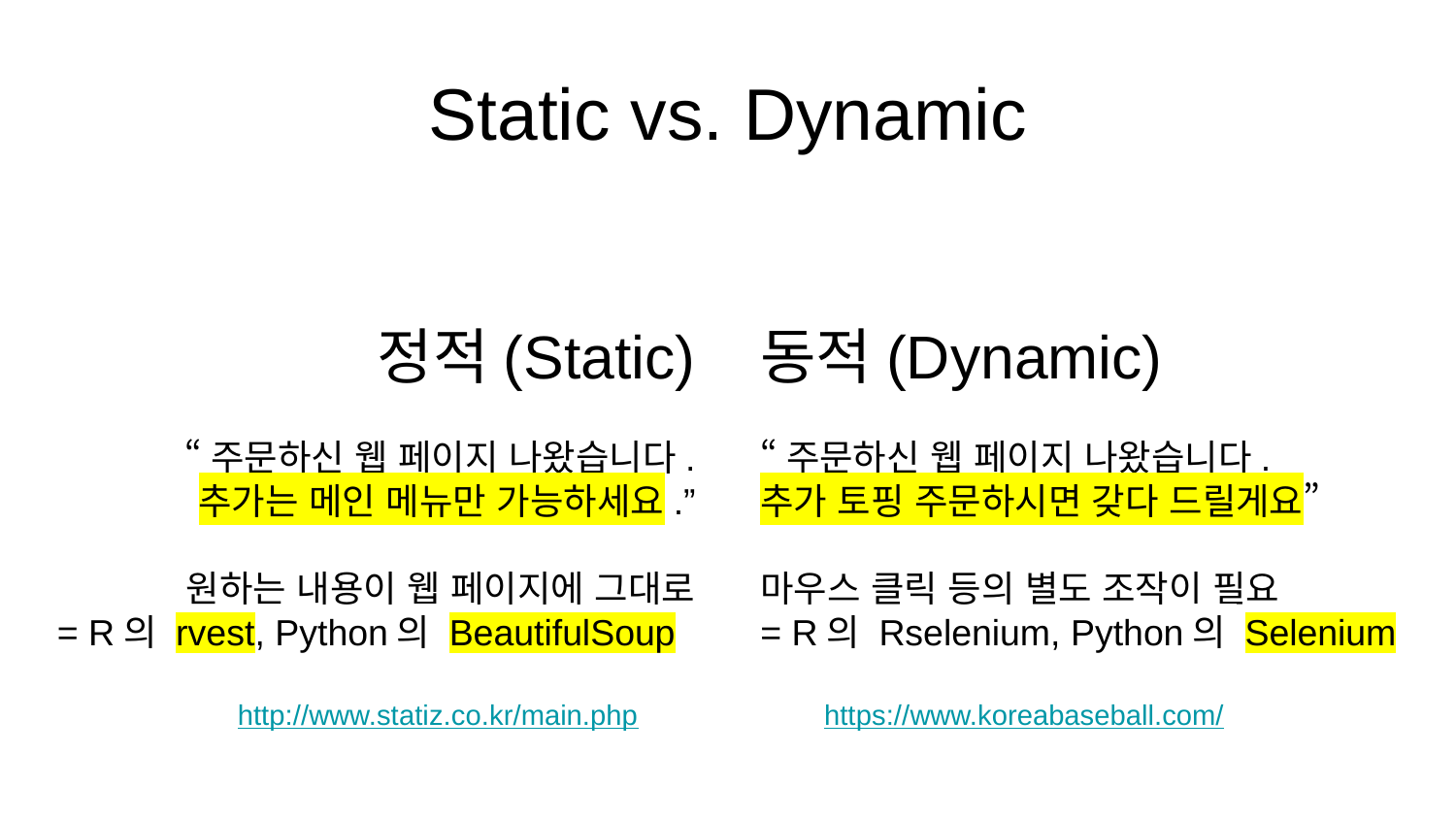

# Static vs. Dynamic
정적(Static)

“주문하신 웹 페이지 나왔습니다.
추가는 메인 메뉴만 가능하세요.”

원하는 내용이 웹 페이지에 그대로
= R의 rvest, Python의 BeautifulSoup
동적(Dynamic)

“주문하신 웹 페이지 나왔습니다.
추가 토핑 주문하시면 갖다 드릴게요”

마우스 클릭 등의 별도 조작이 필요
= R의 Rselenium, Python의 Selenium
http://www.statiz.co.kr/main.php
https://www.koreabaseball.com/